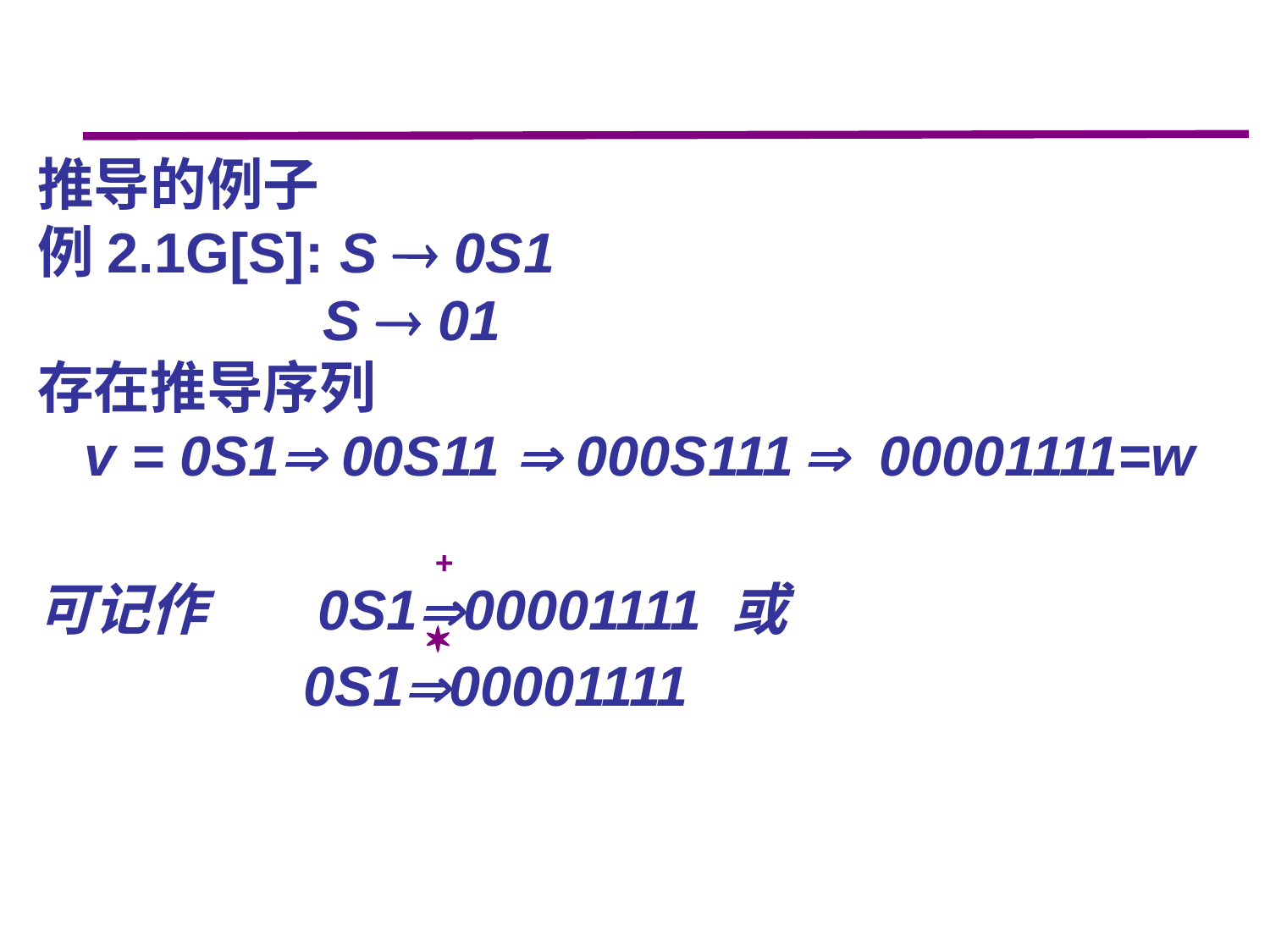

推导的例子
例2.1G[S]: S → 0S1
	  	  S → 01
存在推导序列
   v = 0S1⇒ 00S11 ⇒ 000S111 ⇒  00001111=w

可记作  	 0S1⇒00001111 或
                 0S1⇒00001111

+
∗